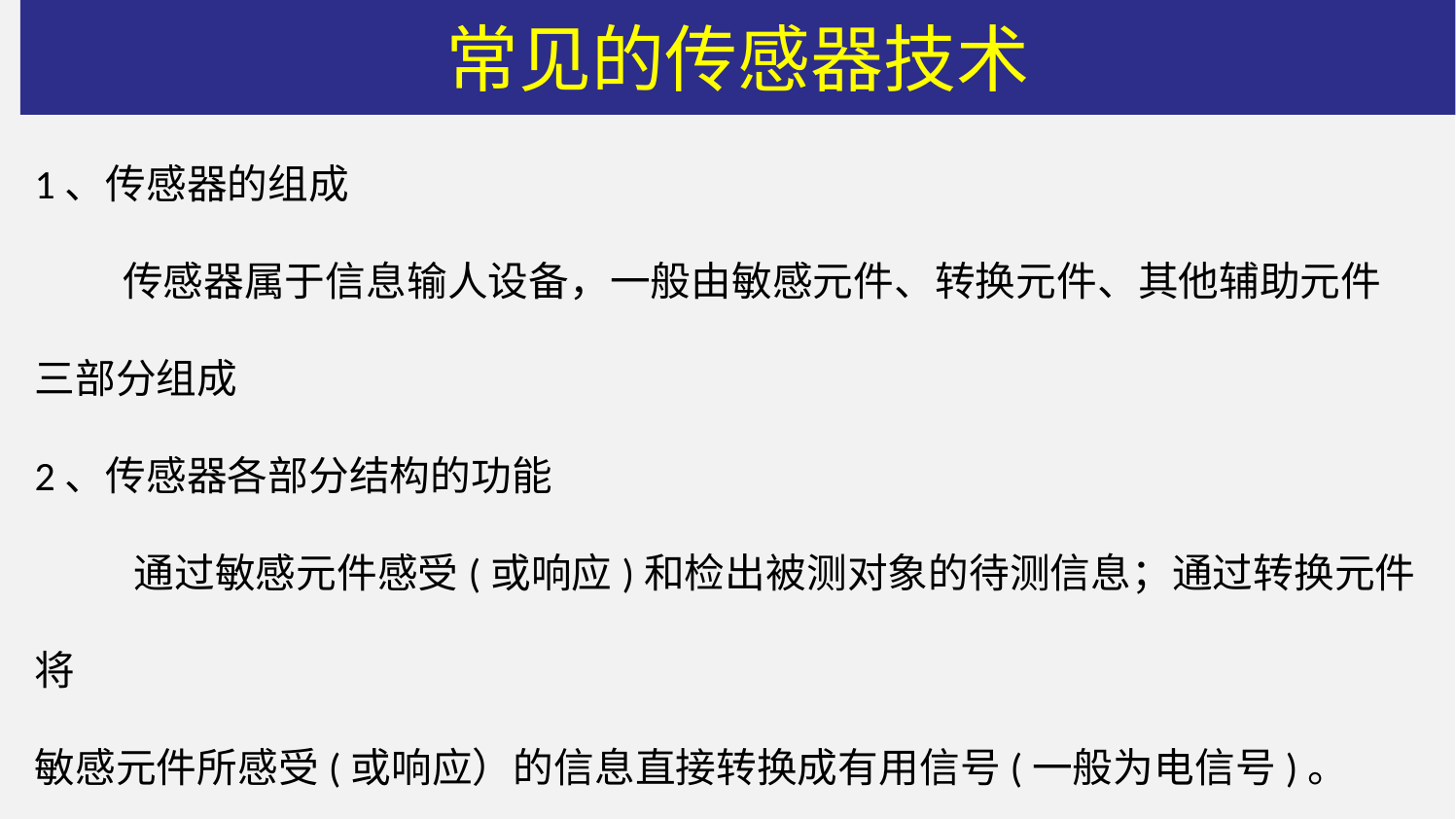

# 常见的传感器技术
1、传感器的组成
       传感器属于信息输人设备，一般由敏感元件、转换元件、其他辅助元件三部分组成
2、传感器各部分结构的功能
        通过敏感元件感受(或响应)和检出被测对象的待测信息；通过转换元件将
敏感元件所感受(或响应）的信息直接转换成有用信号(一般为电信号)。
       辅助元件主要包括信号调节与转换电路及其所需的电源。